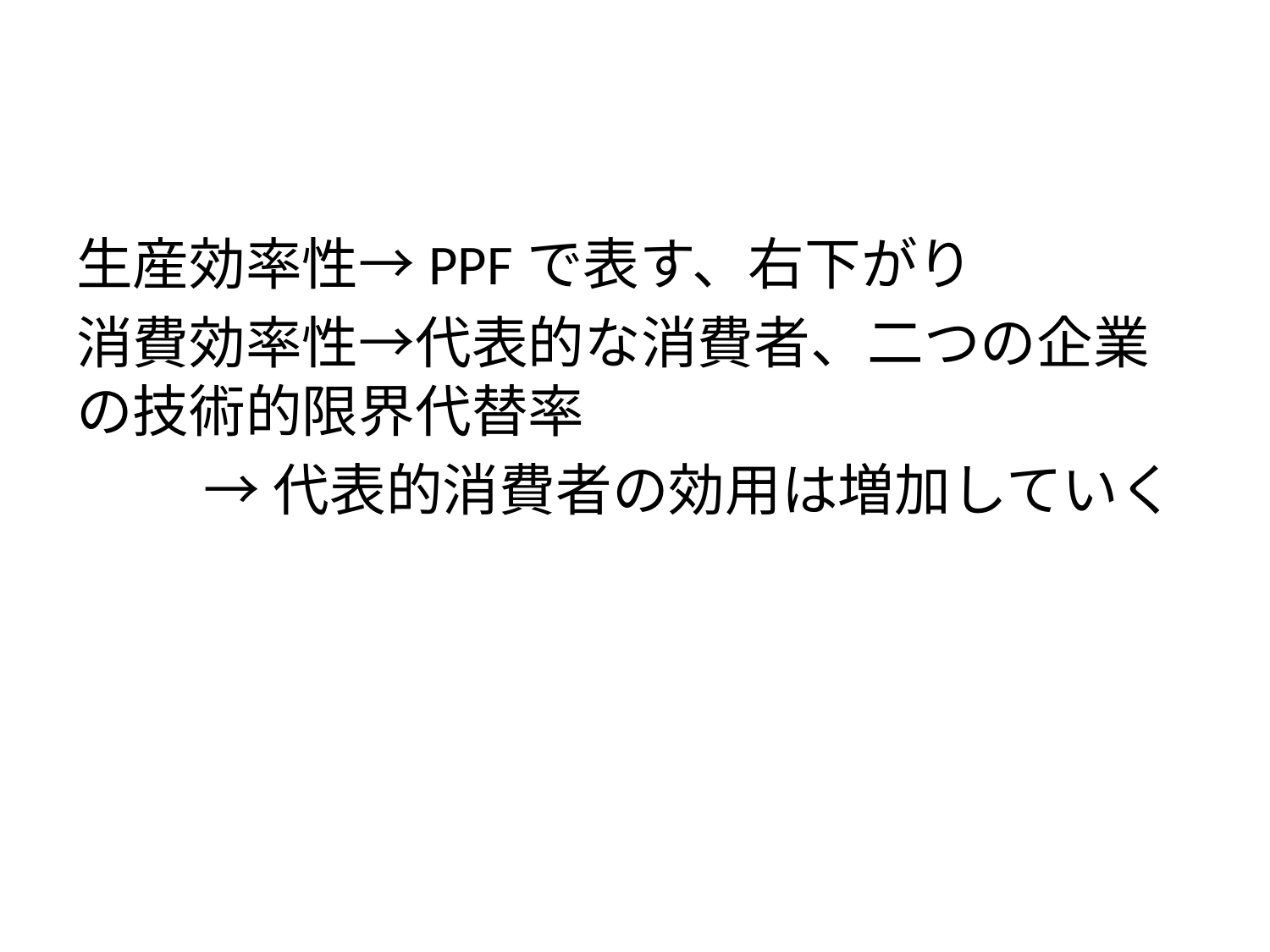

#
生産効率性→PPFで表す、右下がり
消費効率性→代表的な消費者、二つの企業の技術的限界代替率
	→代表的消費者の効用は増加していく